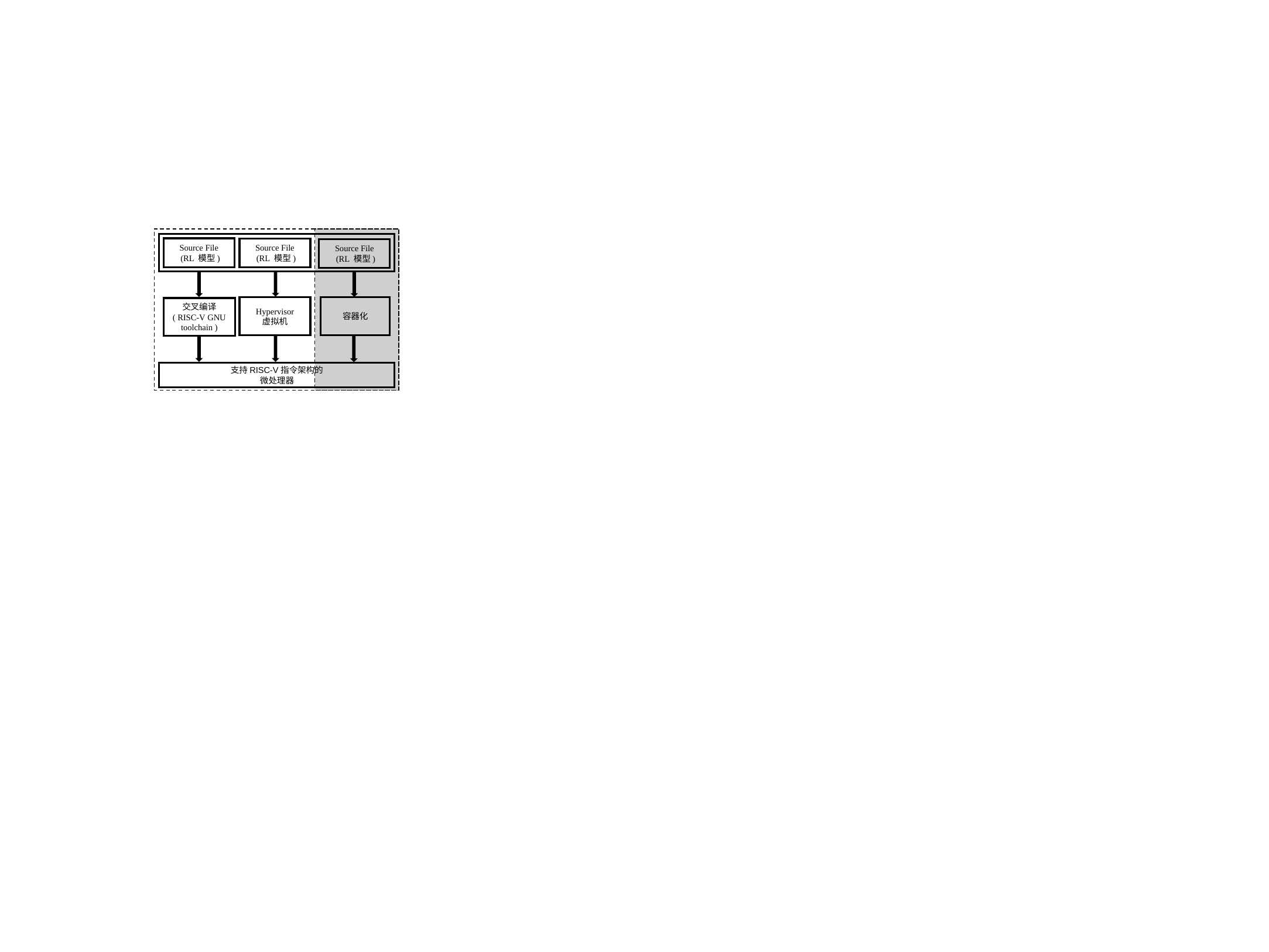

Source File
 (RL 模型)
Source File
 (RL 模型)
Source File
 (RL 模型)

Hypervisor
虚拟机
容器化
交叉编译
( RISC-V GNU toolchain )

支持RISC-V指令架构的
微处理器